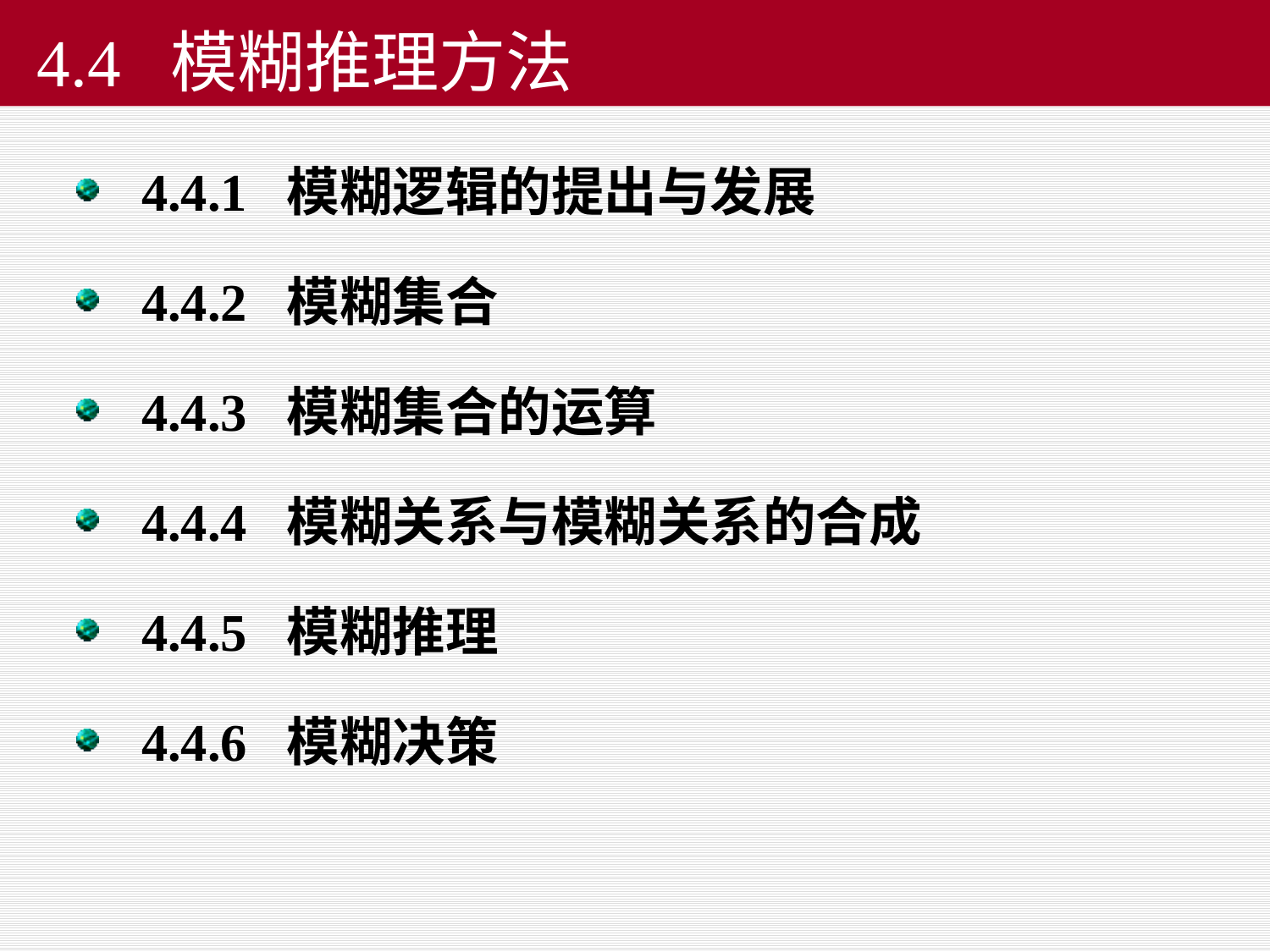

# 4.4  模糊推理方法
4.4.1  模糊逻辑的提出与发展
4.4.2  模糊集合
4.4.3  模糊集合的运算
4.4.4  模糊关系与模糊关系的合成
4.4.5  模糊推理
4.4.6  模糊决策
58